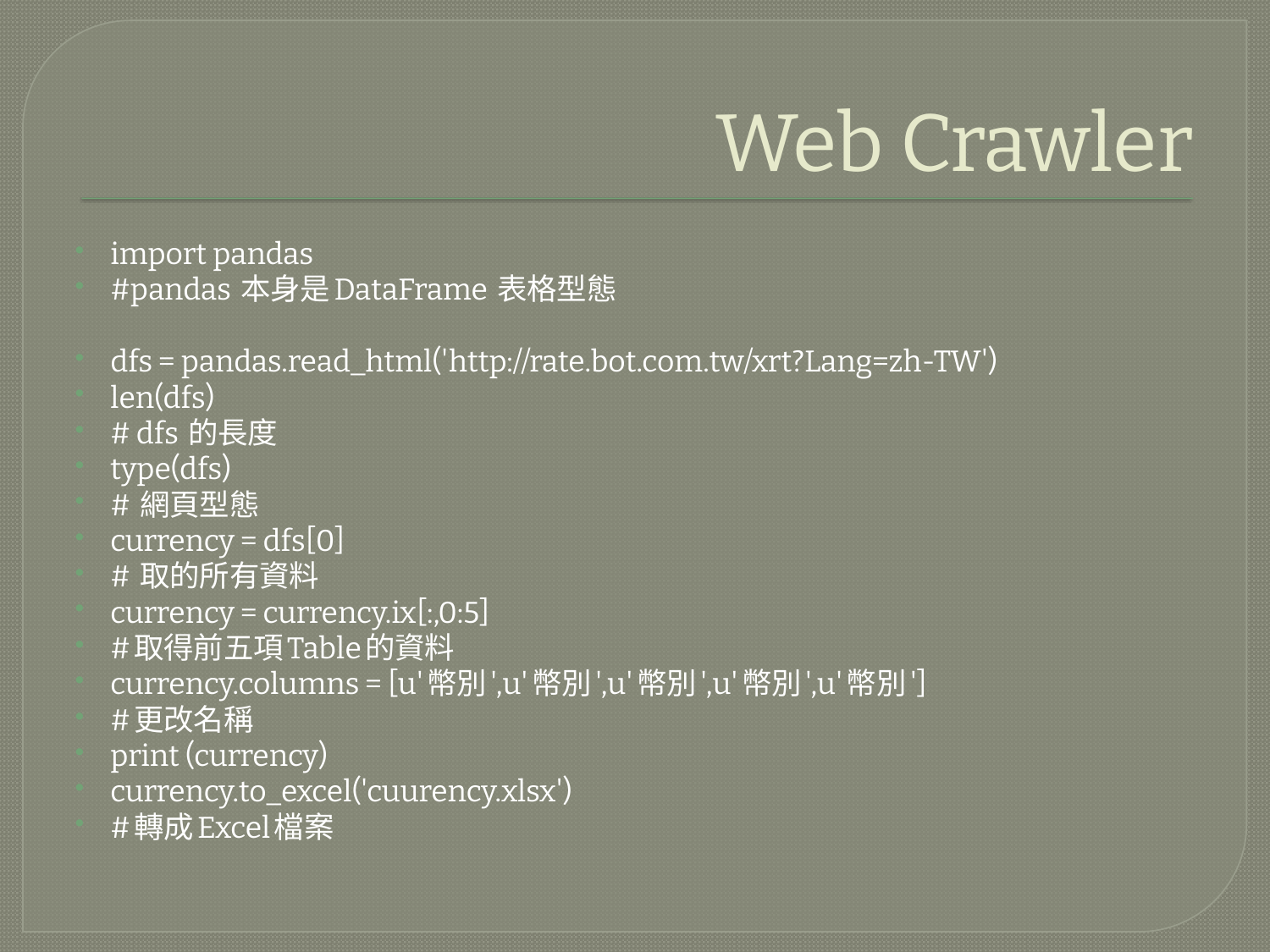

# Web Crawler
import pandas
#pandas 本身是DataFrame 表格型態

dfs = pandas.read_html('http://rate.bot.com.tw/xrt?Lang=zh-TW')
len(dfs)
# dfs 的長度
type(dfs)
# 網頁型態
currency = dfs[0]
# 取的所有資料
currency = currency.ix[:,0:5]
#取得前五項Table的資料
currency.columns = [u'幣別',u'幣別',u'幣別',u'幣別',u'幣別']
#更改名稱
print (currency)
currency.to_excel('cuurency.xlsx')
#轉成Excel檔案